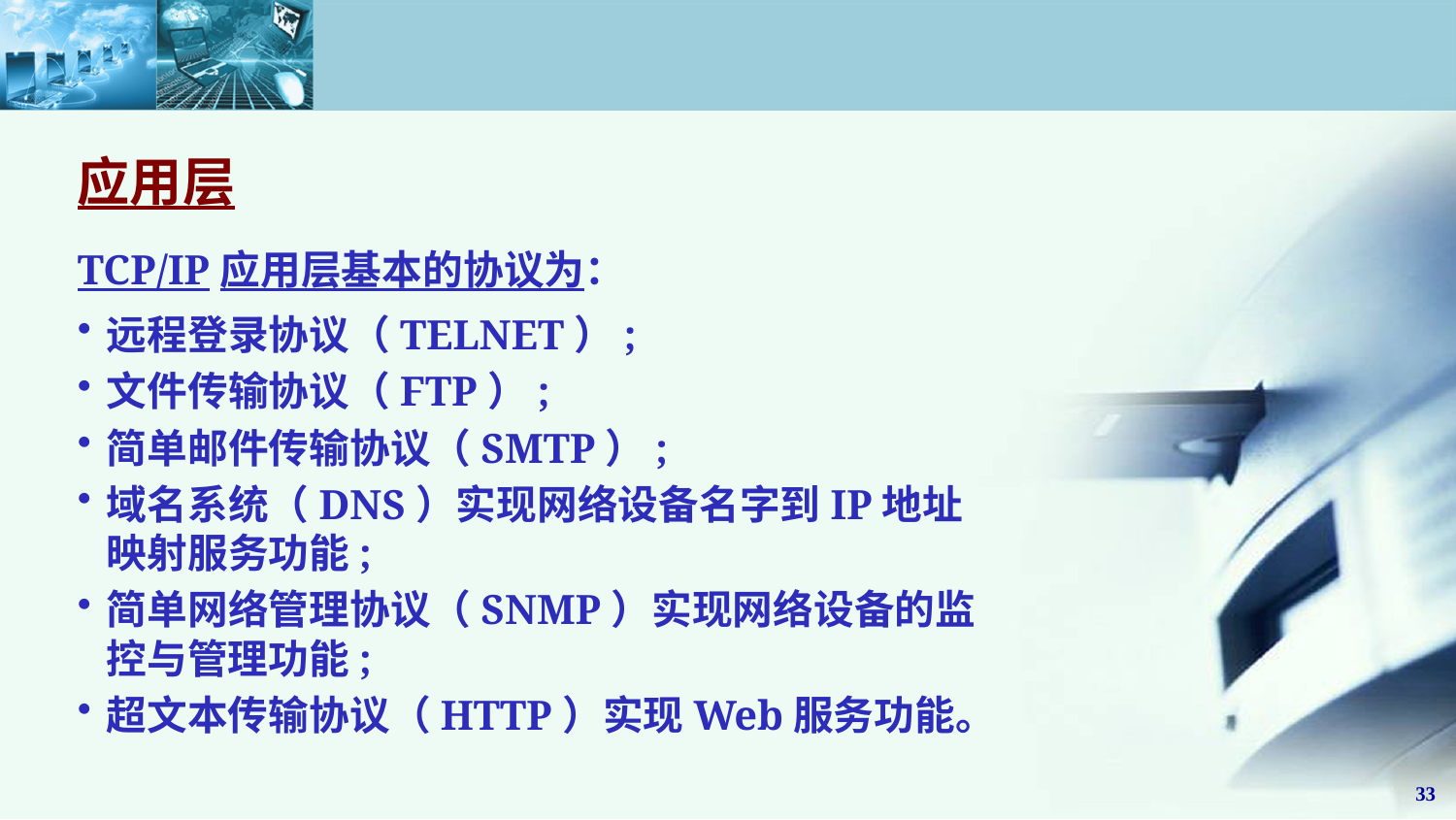

应用层
TCP/IP应用层基本的协议为：
远程登录协议（TELNET）;
文件传输协议（FTP）;
简单邮件传输协议（SMTP）;
域名系统（DNS）实现网络设备名字到IP地址映射服务功能;
简单网络管理协议（SNMP）实现网络设备的监控与管理功能;
超文本传输协议（HTTP）实现Web服务功能。
33